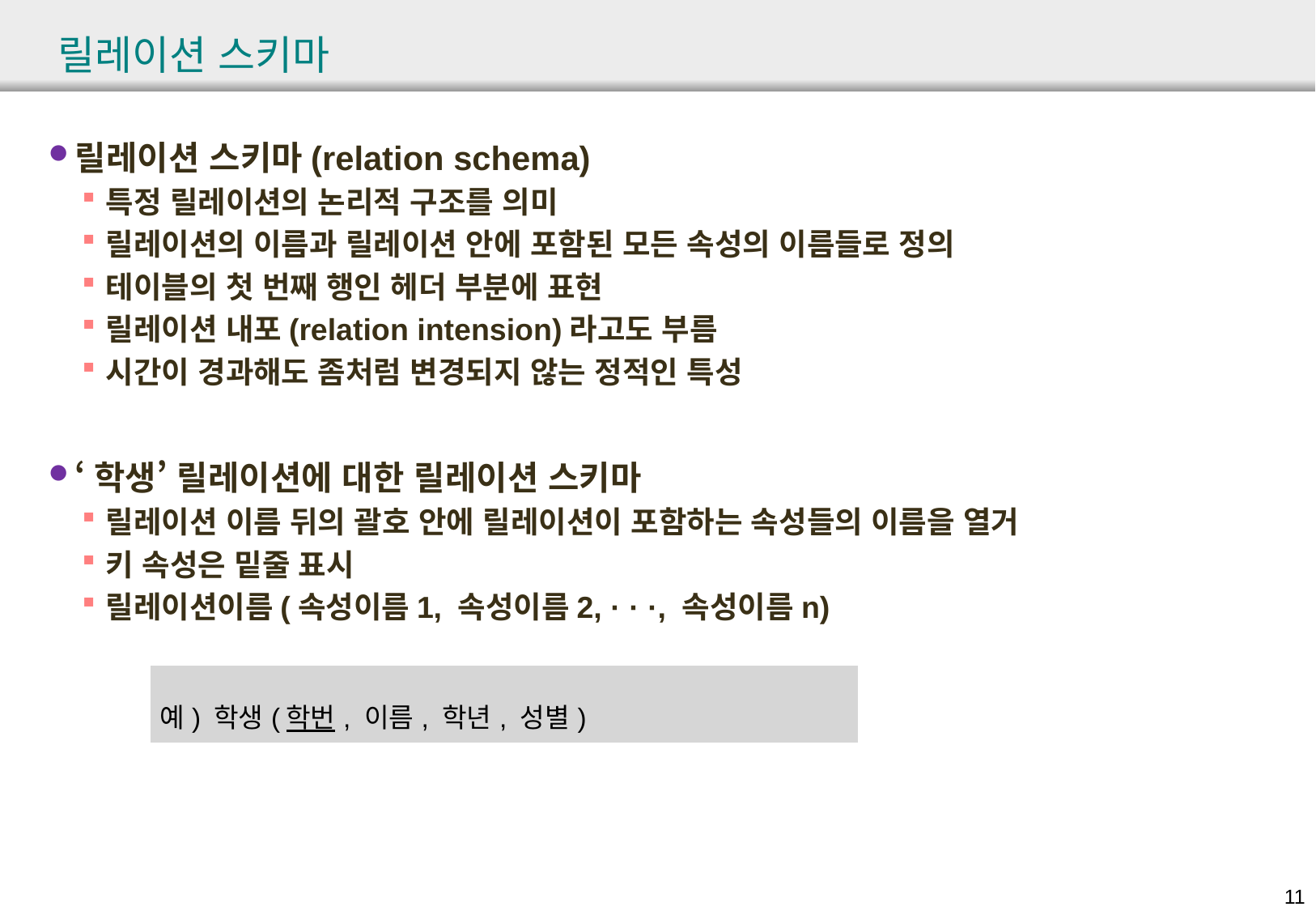

# 릴레이션 스키마
릴레이션 스키마(relation schema)
특정 릴레이션의 논리적 구조를 의미
릴레이션의 이름과 릴레이션 안에 포함된 모든 속성의 이름들로 정의
테이블의 첫 번째 행인 헤더 부분에 표현
릴레이션 내포(relation intension)라고도 부름
시간이 경과해도 좀처럼 변경되지 않는 정적인 특성

‘학생’ 릴레이션에 대한 릴레이션 스키마
릴레이션 이름 뒤의 괄호 안에 릴레이션이 포함하는 속성들의 이름을 열거
키 속성은 밑줄 표시
릴레이션이름(속성이름1, 속성이름2, · · ·, 속성이름n)

| 예) 학생(학번, 이름, 학년, 성별) |
| --- |